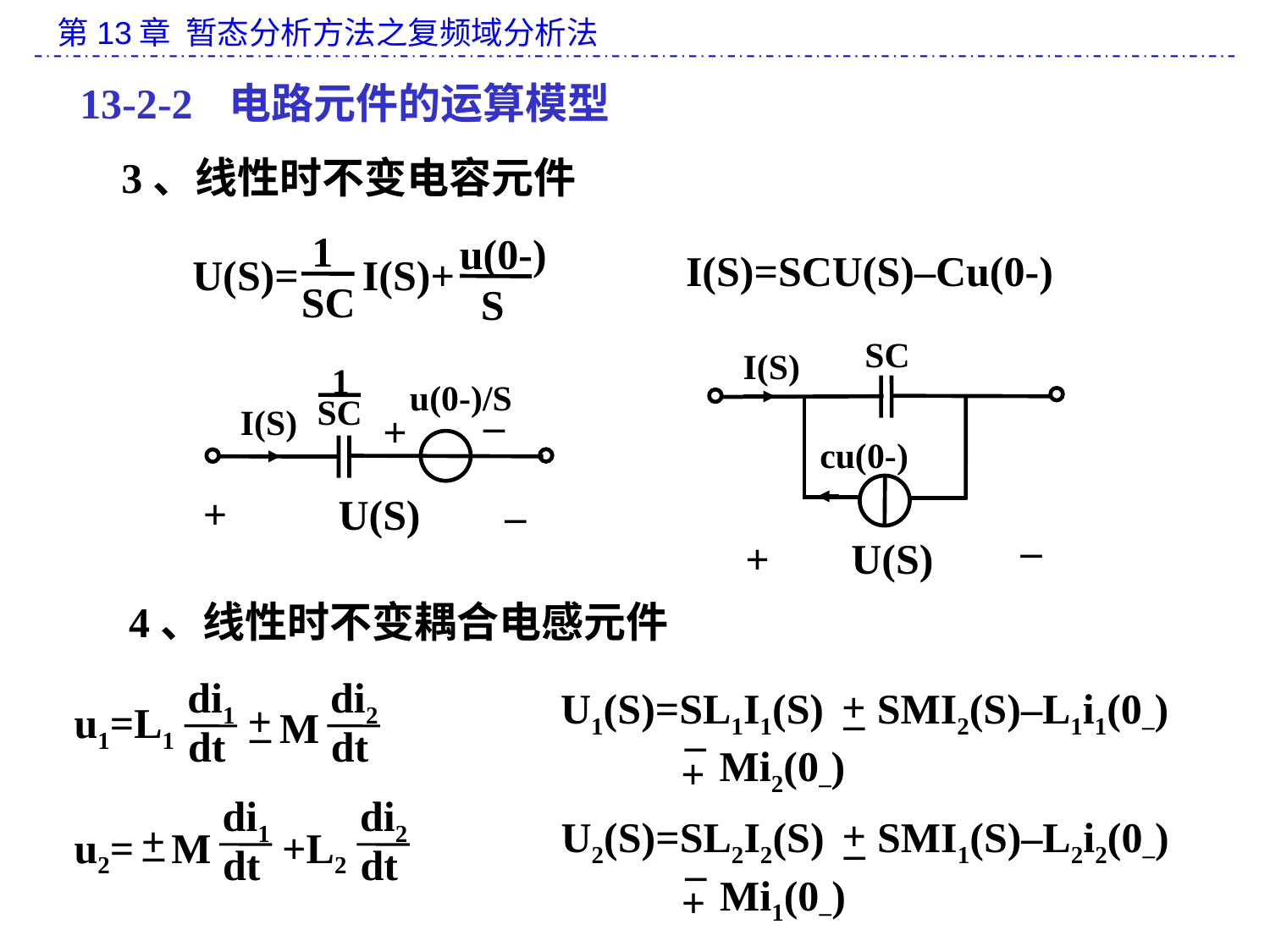

13-2-2 电路元件的运算模型
3、线性时不变电容元件
 1
SC

u(0-)
  S
U(S)=      I(S)+

I(S)=SCU(S)–Cu(0-)
SC
I(S)

cu(0-)

 –
+
U(S)
1
SC

u(0-)/S
 –
I(S)
+

+
U(S)
 –
4、线性时不变耦合电感元件
di1
dt

di2
dt

+
u1=L1
M
–
di1
dt

di2
dt

+
u2=              +L2
M
–
+
U1(S)=SL1I1(S)     SMI2(S)–L1i1(0–)
               Mi2(0–)
–
–
+
+
U2(S)=SL2I2(S)     SMI1(S)–L2i2(0–)
               Mi1(0–)
–
–
+